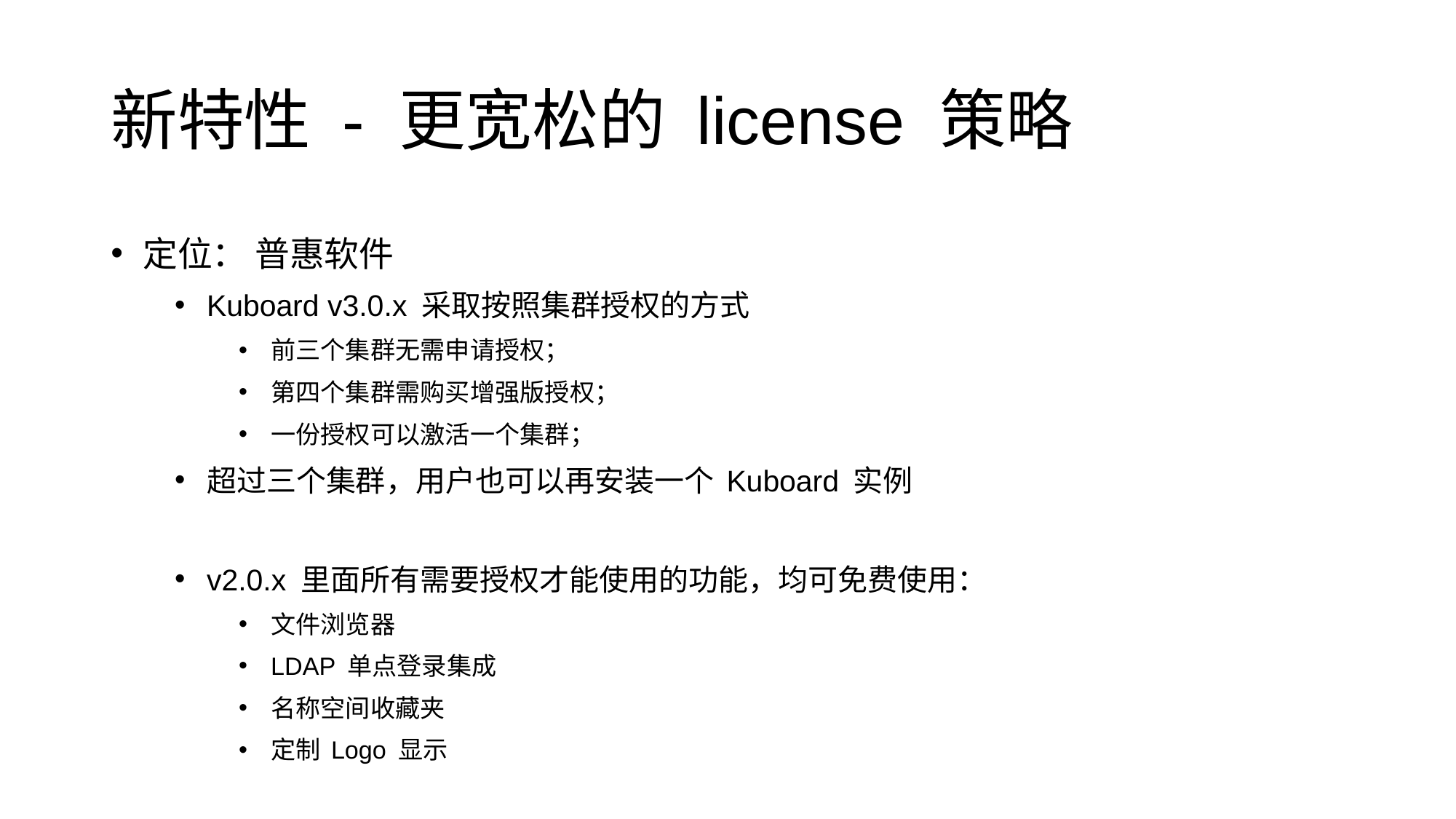

# 新特性 - 更宽松的 license 策略
定位： 普惠软件
Kuboard v3.0.x 采取按照集群授权的方式
前三个集群无需申请授权；
第四个集群需购买增强版授权；
一份授权可以激活一个集群；
超过三个集群，用户也可以再安装一个 Kuboard 实例

v2.0.x 里面所有需要授权才能使用的功能，均可免费使用：
文件浏览器
LDAP 单点登录集成
名称空间收藏夹
定制 Logo 显示